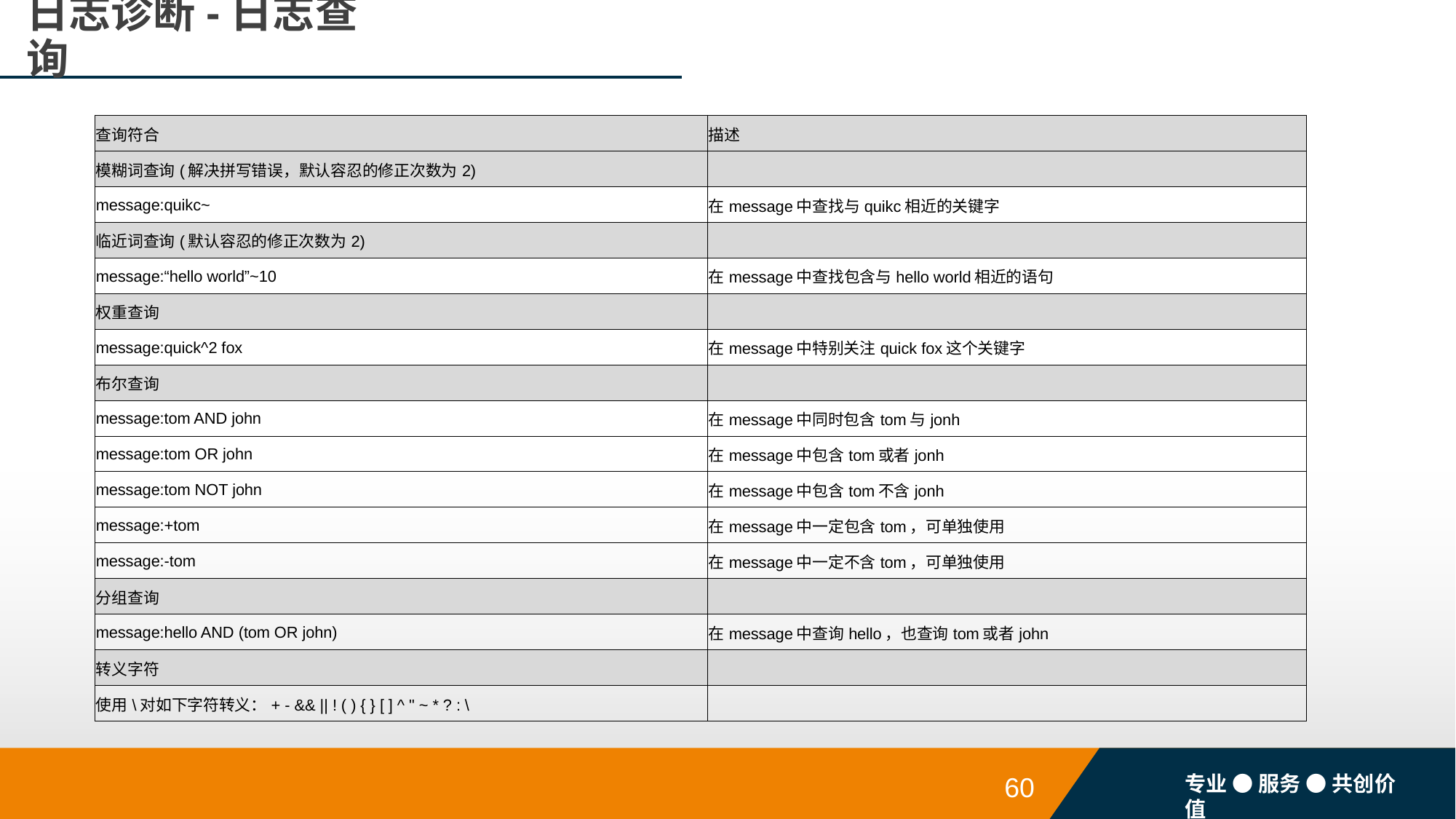

# 日志诊断-日志查询
| 查询符合 | 描述 |
| --- | --- |
| 模糊词查询(解决拼写错误，默认容忍的修正次数为2) |  |
| message:quikc~ | 在message中查找与quikc相近的关键字 |
| 临近词查询(默认容忍的修正次数为2) |  |
| message:“hello world”~10 | 在message中查找包含与hello world相近的语句 |
| 权重查询 |  |
| message:quick^2 fox | 在message中特别关注quick fox这个关键字 |
| 布尔查询 |  |
| message:tom AND john | 在message中同时包含tom与jonh |
| message:tom OR john | 在message中包含tom或者jonh |
| message:tom NOT john | 在message中包含tom不含jonh |
| message:+tom | 在message中一定包含tom，可单独使用 |
| message:-tom | 在message中一定不含tom，可单独使用 |
| 分组查询 |  |
| message:hello AND (tom OR john) | 在message中查询hello，也查询tom或者john |
| 转义字符 |  |
| 使用\对如下字符转义：+ - && || ! ( ) { } [ ] ^ " ~ \* ? : \ |  |